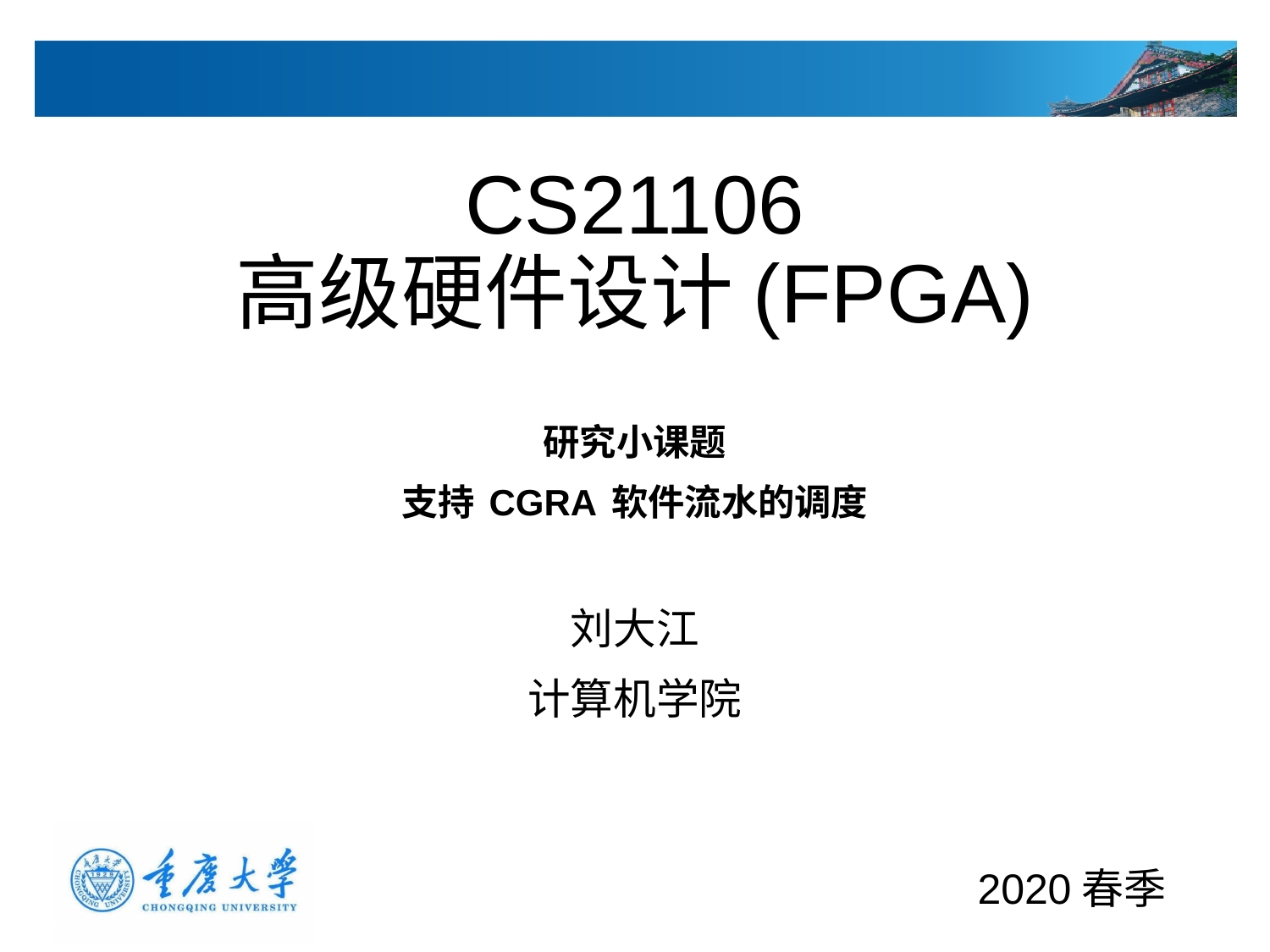

# CS21106 高级硬件设计(FPGA)
研究小课题
支持 CGRA 软件流水的调度
刘大江
计算机学院
2020春季
1